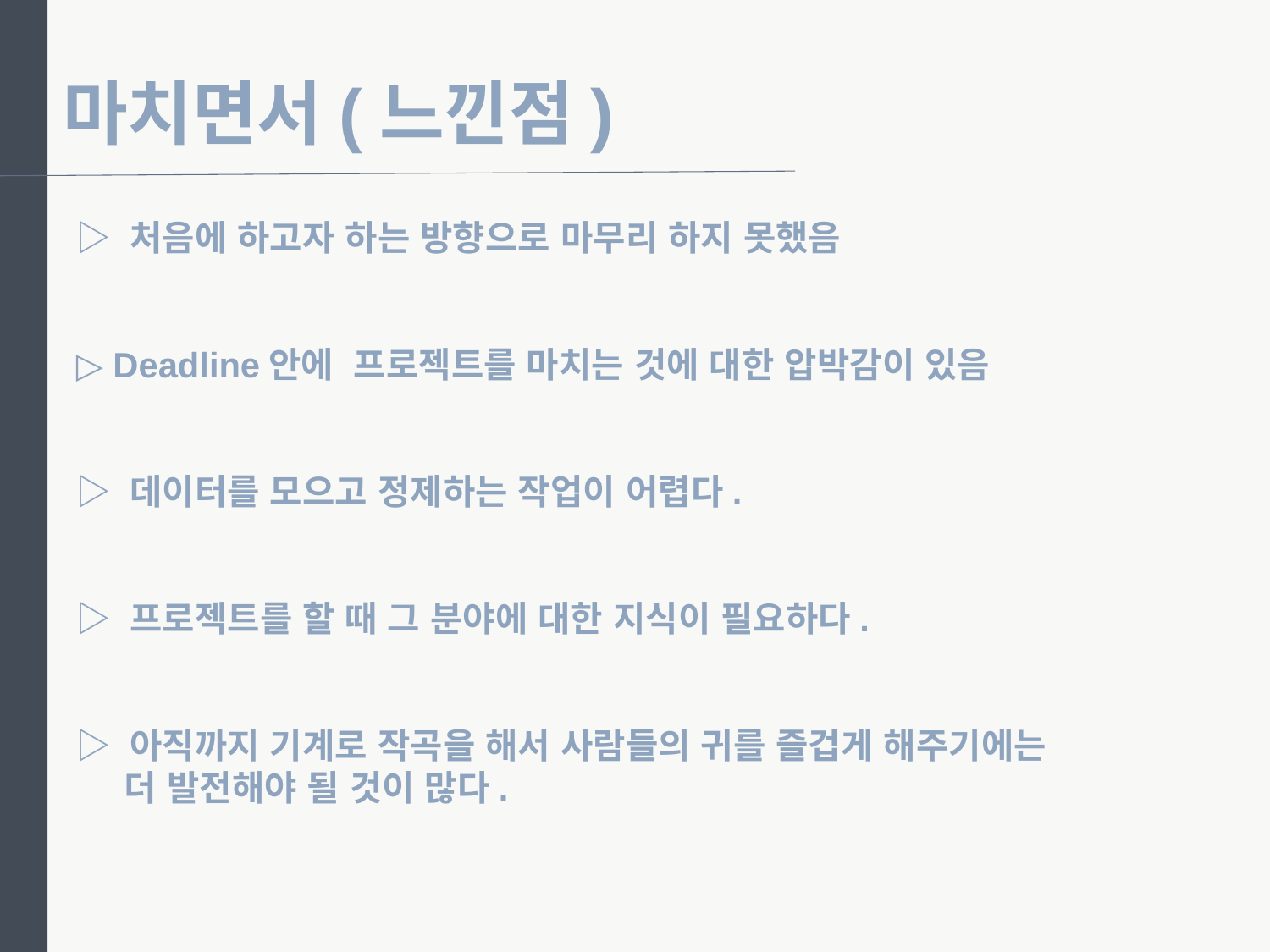

마치면서(느낀점)
▷ 처음에 하고자 하는 방향으로 마무리 하지 못했음

▷ Deadline안에  프로젝트를 마치는 것에 대한 압박감이 있음

▷ 데이터를 모으고 정제하는 작업이 어렵다.

▷ 프로젝트를 할 때 그 분야에 대한 지식이 필요하다.

▷ 아직까지 기계로 작곡을 해서 사람들의 귀를 즐겁게 해주기에는
    더 발전해야 될 것이 많다.